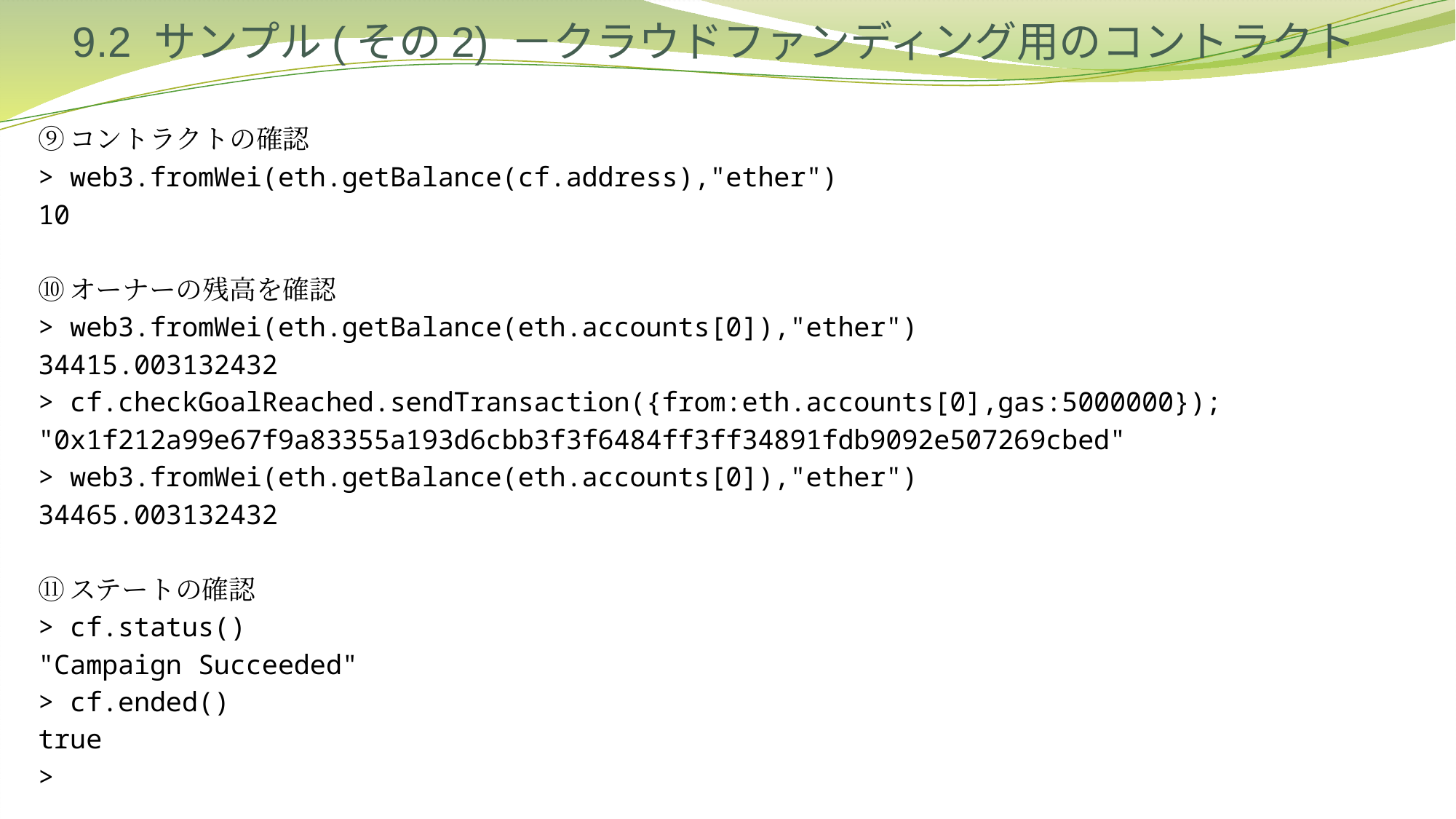

# 9.2 サンプル(その2) －クラウドファンディング用のコントラクト

⑨コントラクトの確認
> web3.fromWei(eth.getBalance(cf.address),"ether")
10

⑩オーナーの残高を確認
> web3.fromWei(eth.getBalance(eth.accounts[0]),"ether")
34415.003132432
> cf.checkGoalReached.sendTransaction({from:eth.accounts[0],gas:5000000});
"0x1f212a99e67f9a83355a193d6cbb3f3f6484ff3ff34891fdb9092e507269cbed"
> web3.fromWei(eth.getBalance(eth.accounts[0]),"ether")
34465.003132432

⑪ステートの確認
> cf.status()
"Campaign Succeeded"
> cf.ended()
true
>